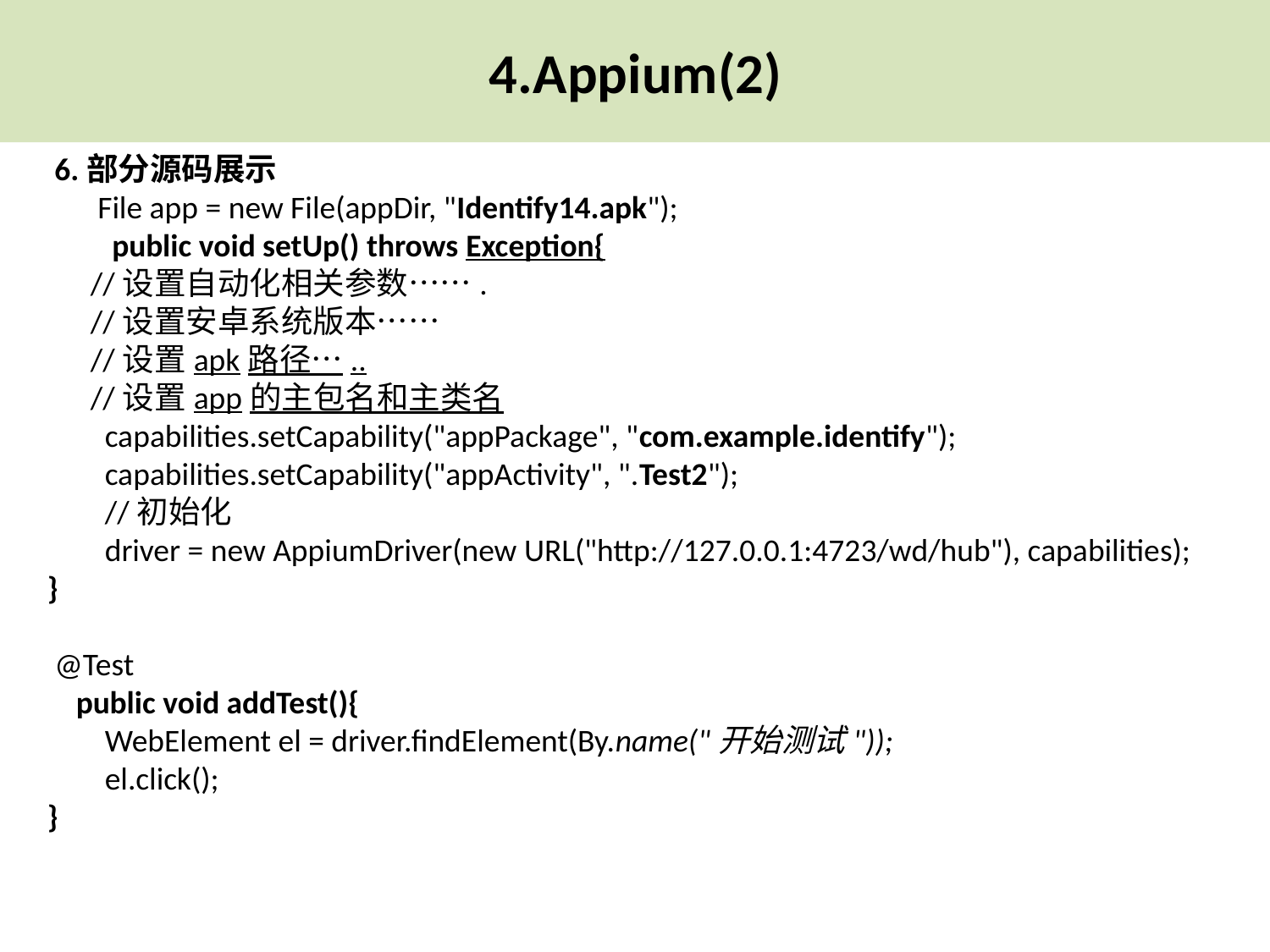

4.Appium(2)
 6.部分源码展示
       File app = new File(appDir, "Identify14.apk");
         public void setUp() throws Exception{
      //设置自动化相关参数…….
      //设置安卓系统版本……
      //设置apk路径…..
      //设置app的主包名和主类名
        capabilities.setCapability("appPackage", "com.example.identify");
        capabilities.setCapability("appActivity", ".Test2");
        //初始化
        driver = new AppiumDriver(new URL("http://127.0.0.1:4723/wd/hub"), capabilities);
}

 @Test
    public void addTest(){
        WebElement el = driver.findElement(By.name("开始测试"));
        el.click();
}